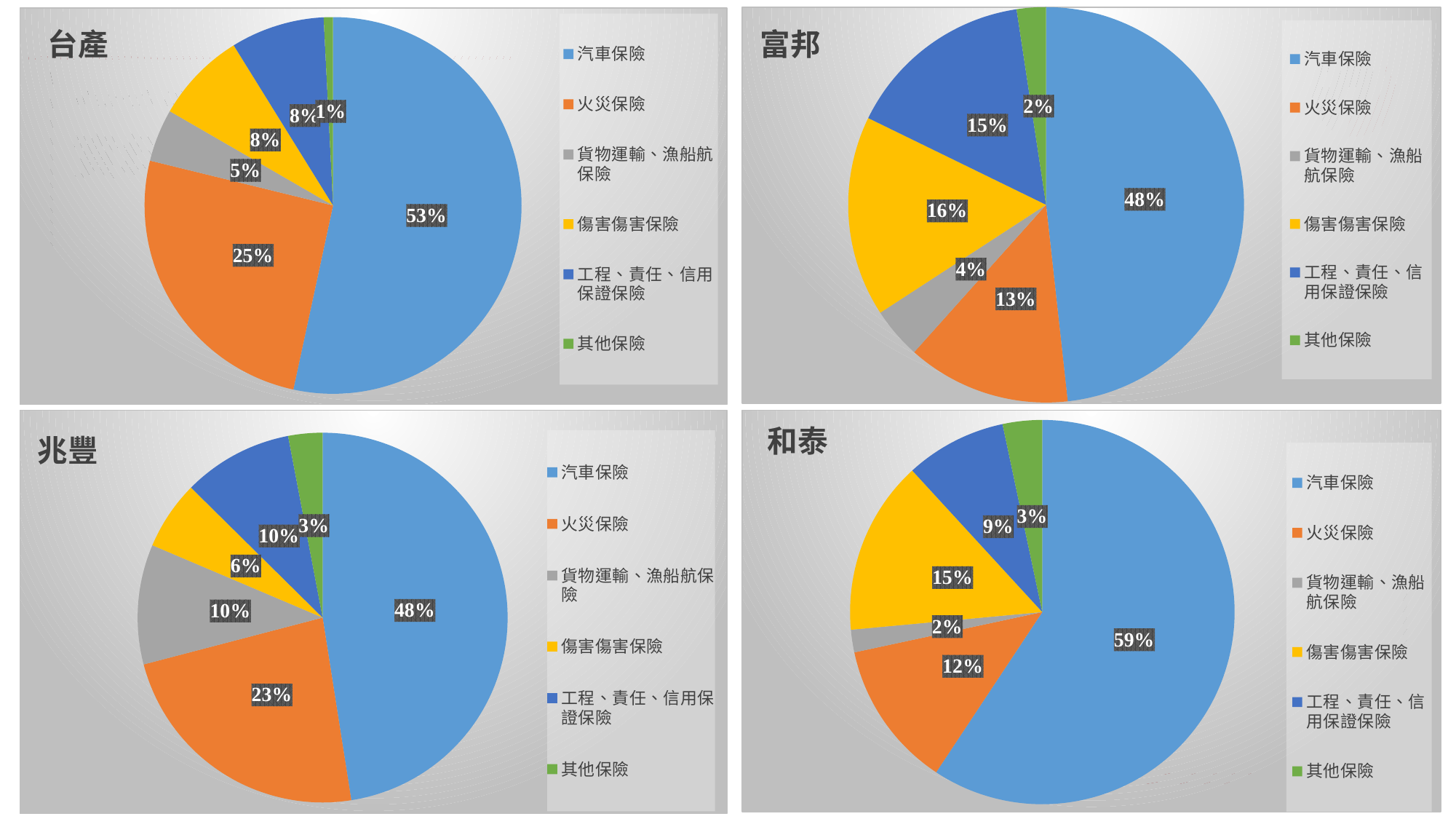

### Chart:

| Category | 富邦 |
|---|---|
| 汽車保險 | 20191439.0 |
| 火災保險 | 5588833.0 |
| 貨物運輸、漁船航保險 | 1756681.0 |
| 傷害傷害保險 | 6867317.0 |
| 工程、責任、信用保證保險 | 6440590.0 |
| 其他保險 | 998213.0 |

### Chart:

| Category | 台產 |
|---|---|
| 汽車保險 | 3323928.0 |
| 火災保險 | 1584295.0 |
| 貨物運輸、漁船航保險 | 280828.0 |
| 傷害傷害保險 | 487503.0 |
| 工程、責任、信用保證保險 | 500494.0 |
| 其他保險 | 49615.0 |
資料視覺化
Network DEA in Insurance Industry

### Chart:

| Category | 和泰 |
|---|---|
| 汽車保險 | 4945669.0 |
| 火災保險 | 1028068.0 |
| 貨物運輸、漁船航保險 | 158225.0 |
| 傷害傷害保險 | 1221455.0 |
| 工程、責任、信用保證保險 | 709004.0 |
| 其他保險 | 276817.0 |

### Chart:

| Category | 兆豐 |
|---|---|
| 汽車保險 | 3548532.0 |
| 火災保險 | 1747542.0 |
| 貨物運輸、漁船航保險 | 782624.0 |
| 傷害傷害保險 | 448853.0 |
| 工程、責任、信用保證保險 | 716836.0 |
| 其他保險 | 223376.0 |
23